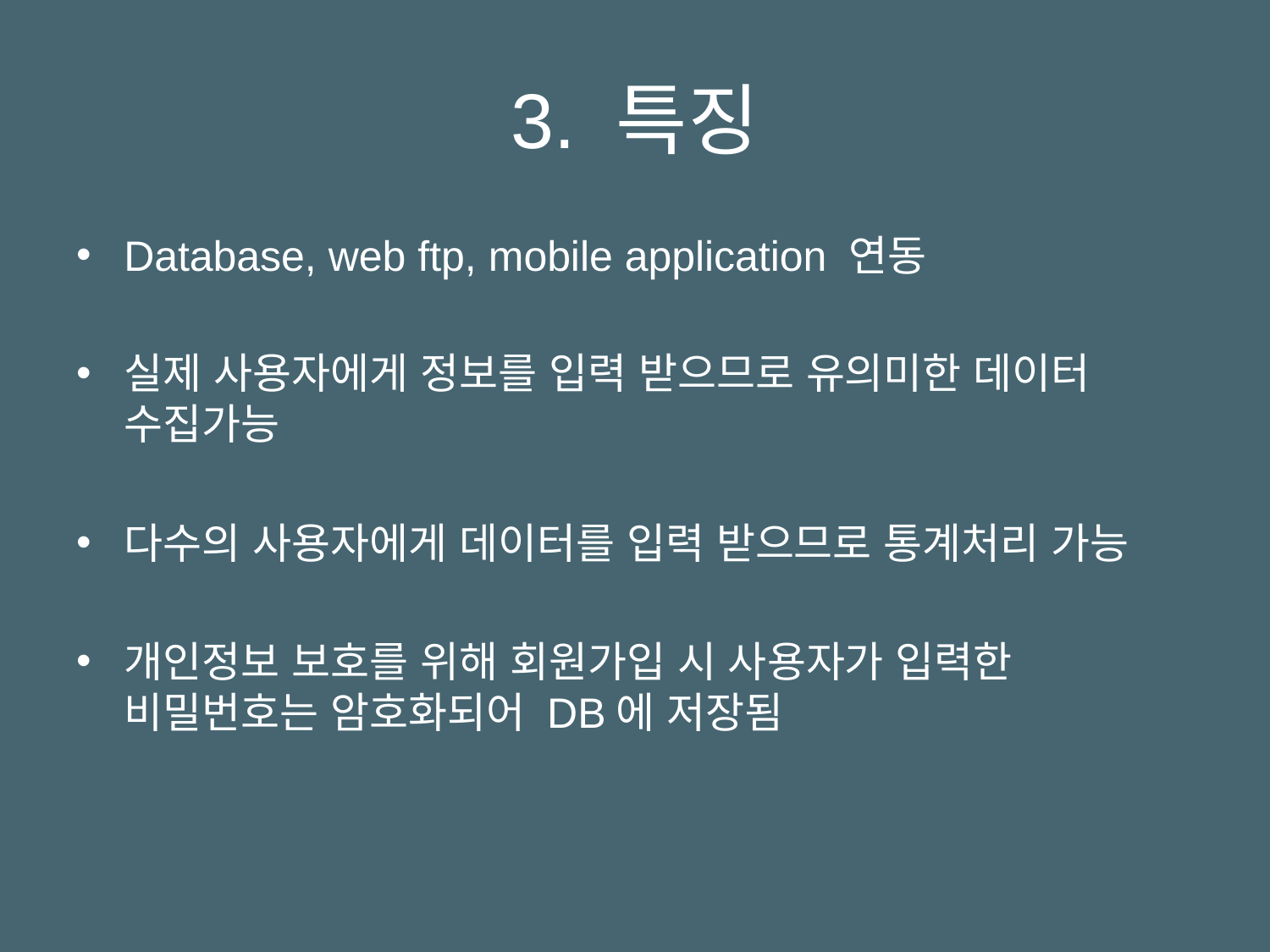

# 3. 특징
Database, web ftp, mobile application 연동

실제 사용자에게 정보를 입력 받으므로 유의미한 데이터 수집가능

다수의 사용자에게 데이터를 입력 받으므로 통계처리 가능

개인정보 보호를 위해 회원가입 시 사용자가 입력한 비밀번호는 암호화되어 DB에 저장됨